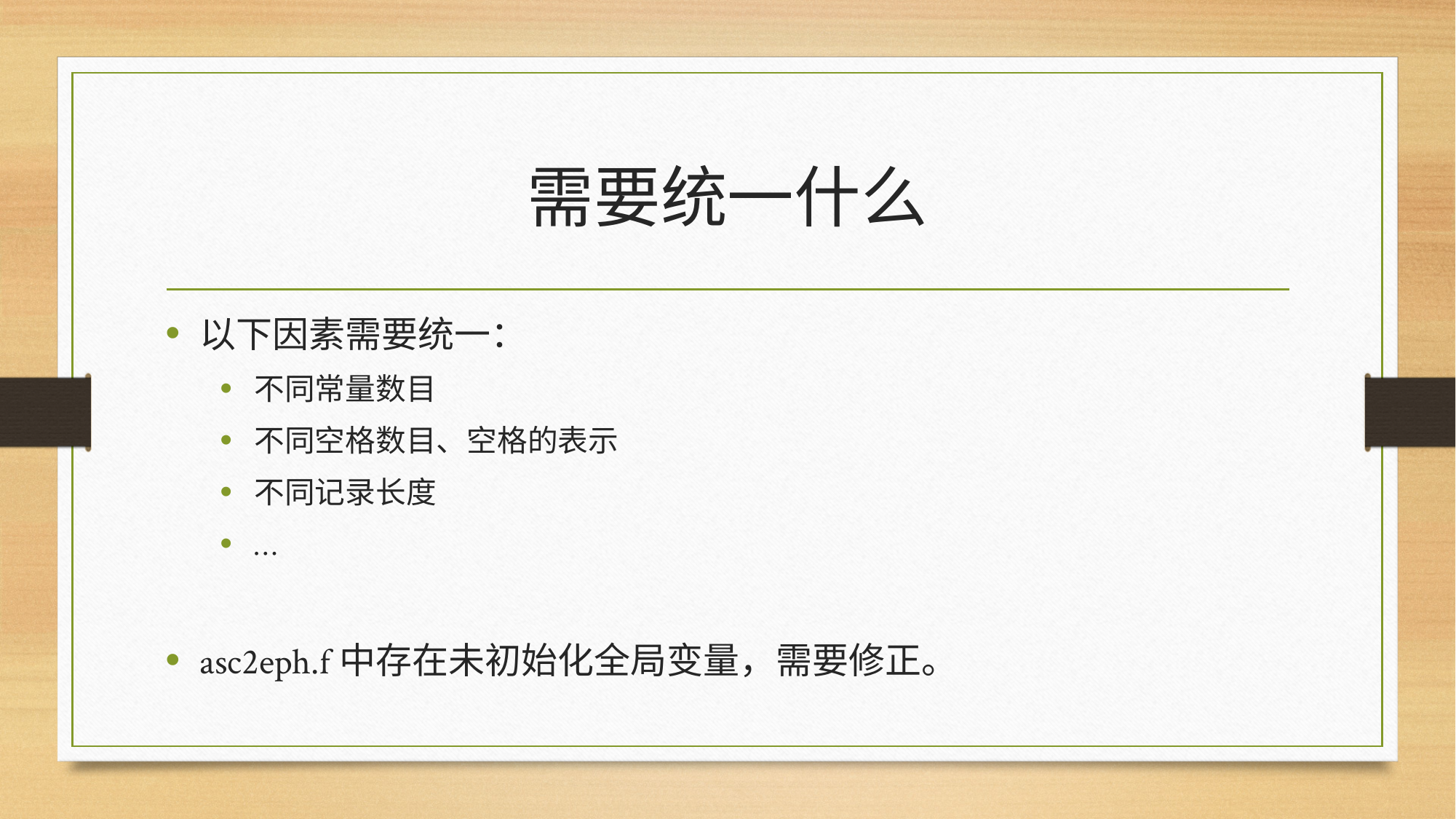

# 需要统一什么
以下因素需要统一：
不同常量数目
不同空格数目、空格的表示
不同记录长度
…

asc2eph.f中存在未初始化全局变量，需要修正。